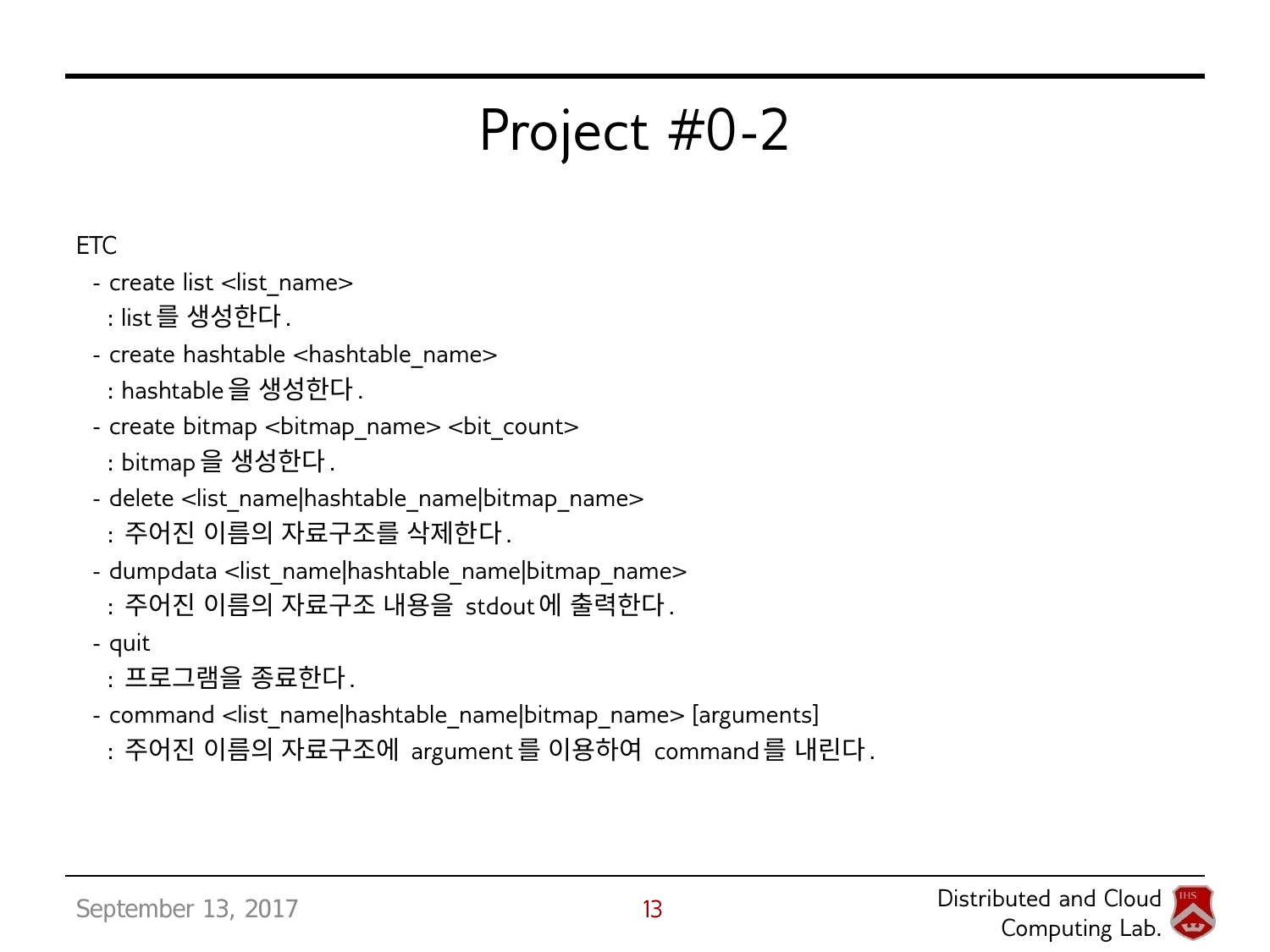

# Project #0-2
ETC
  - create list <list_name>
    : list를 생성한다.
  - create hashtable <hashtable_name>
    : hashtable을 생성한다.
  - create bitmap <bitmap_name> <bit_count>
    : bitmap을 생성한다.
  - delete <list_name|hashtable_name|bitmap_name>
    : 주어진 이름의 자료구조를 삭제한다.
  - dumpdata <list_name|hashtable_name|bitmap_name>
    : 주어진 이름의 자료구조 내용을 stdout에 출력한다.
  - quit
    : 프로그램을 종료한다.
  - command <list_name|hashtable_name|bitmap_name> [arguments]
    : 주어진 이름의 자료구조에 argument를 이용하여 command를 내린다.

September 13, 2017
13